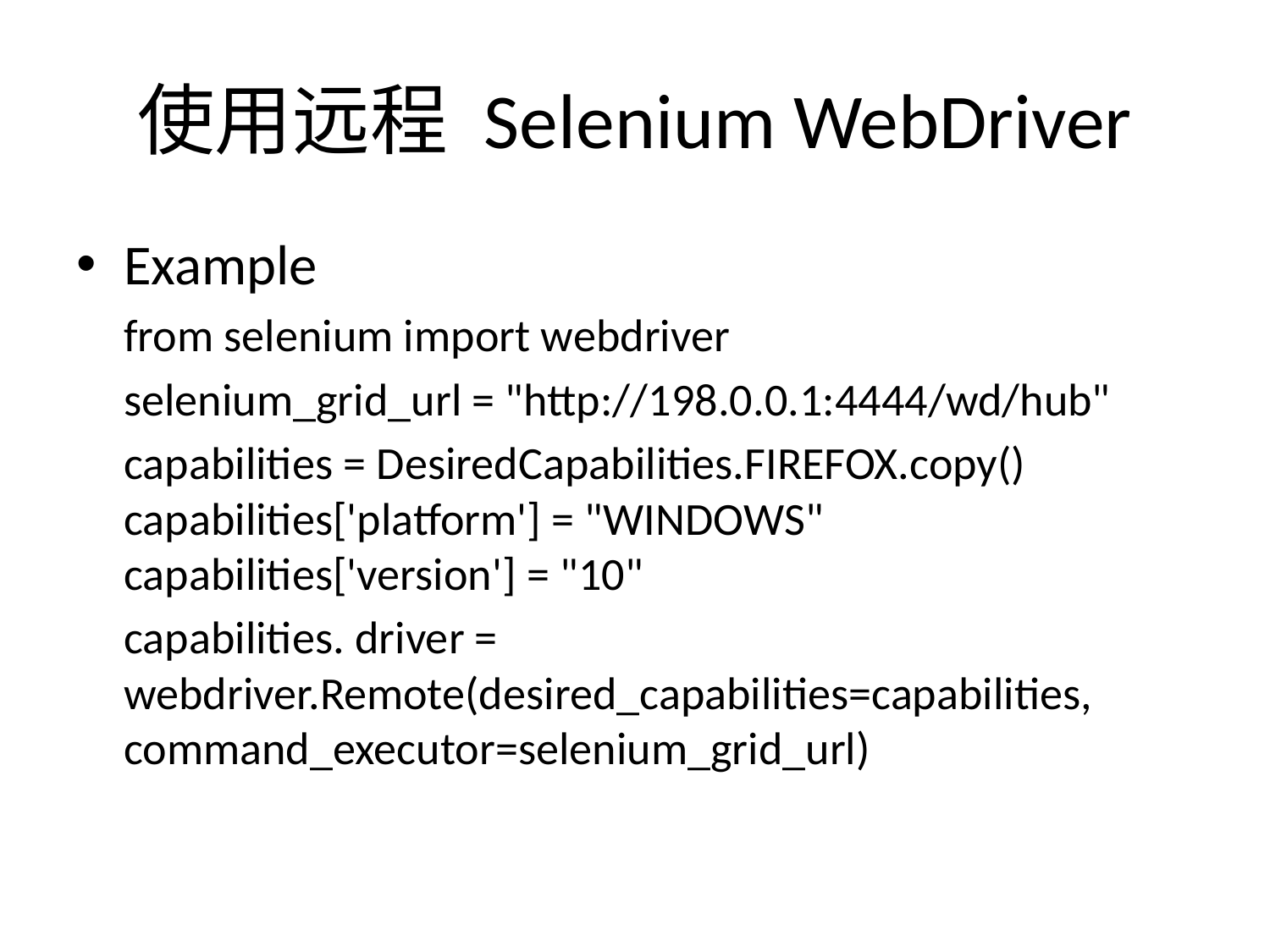

# 使用远程 Selenium WebDriver
Example
	from selenium import webdriver
	selenium_grid_url = "http://198.0.0.1:4444/wd/hub"
	capabilities = DesiredCapabilities.FIREFOX.copy() capabilities['platform'] = "WINDOWS" capabilities['version'] = "10"
	capabilities. driver = webdriver.Remote(desired_capabilities=capabilities, command_executor=selenium_grid_url)